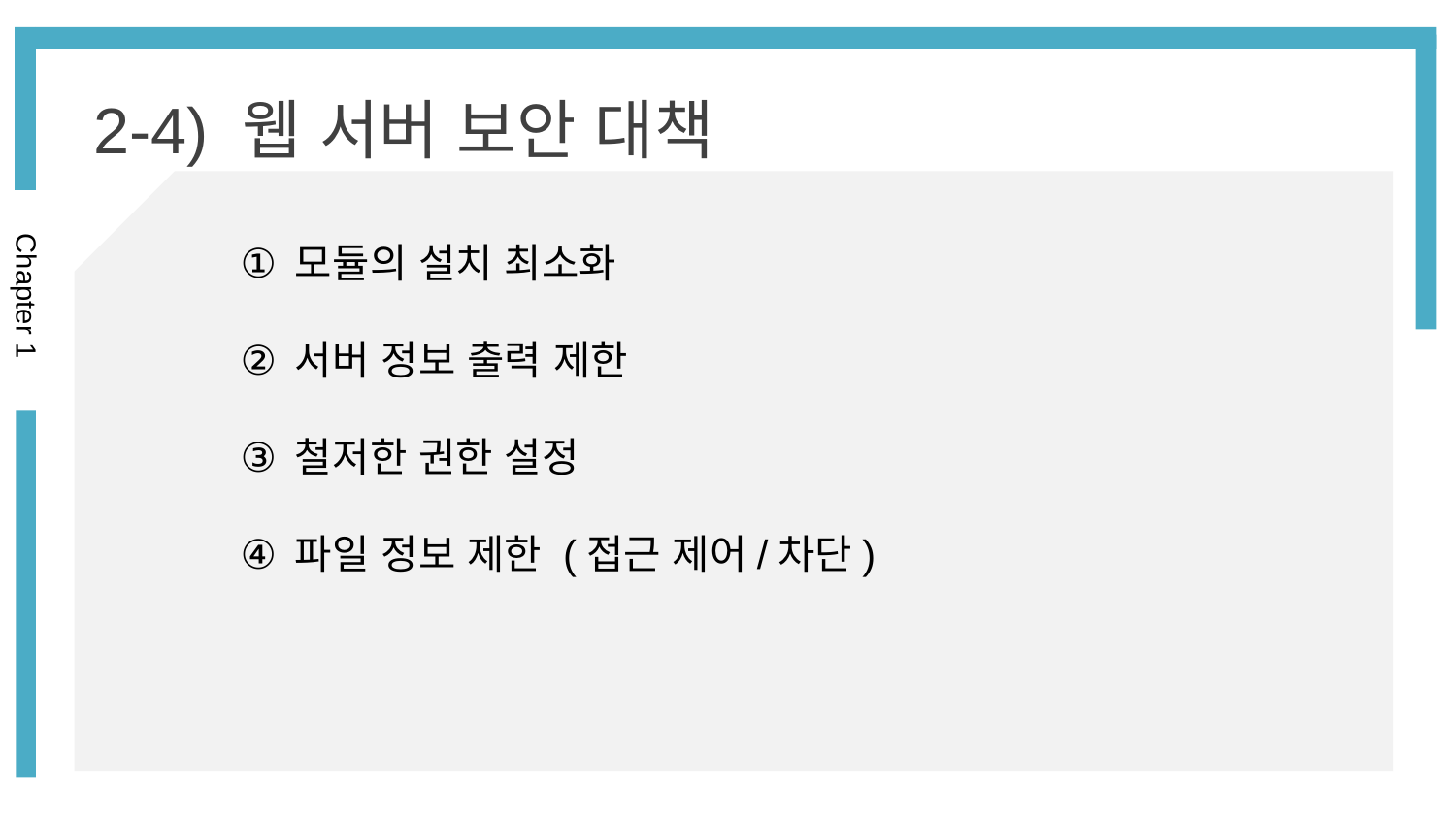

2-4) 웹 서버 보안 대책

모듈의 설치 최소화

서버 정보 출력 제한

철저한 권한 설정

파일 정보 제한 (접근 제어/차단)
Chapter 1